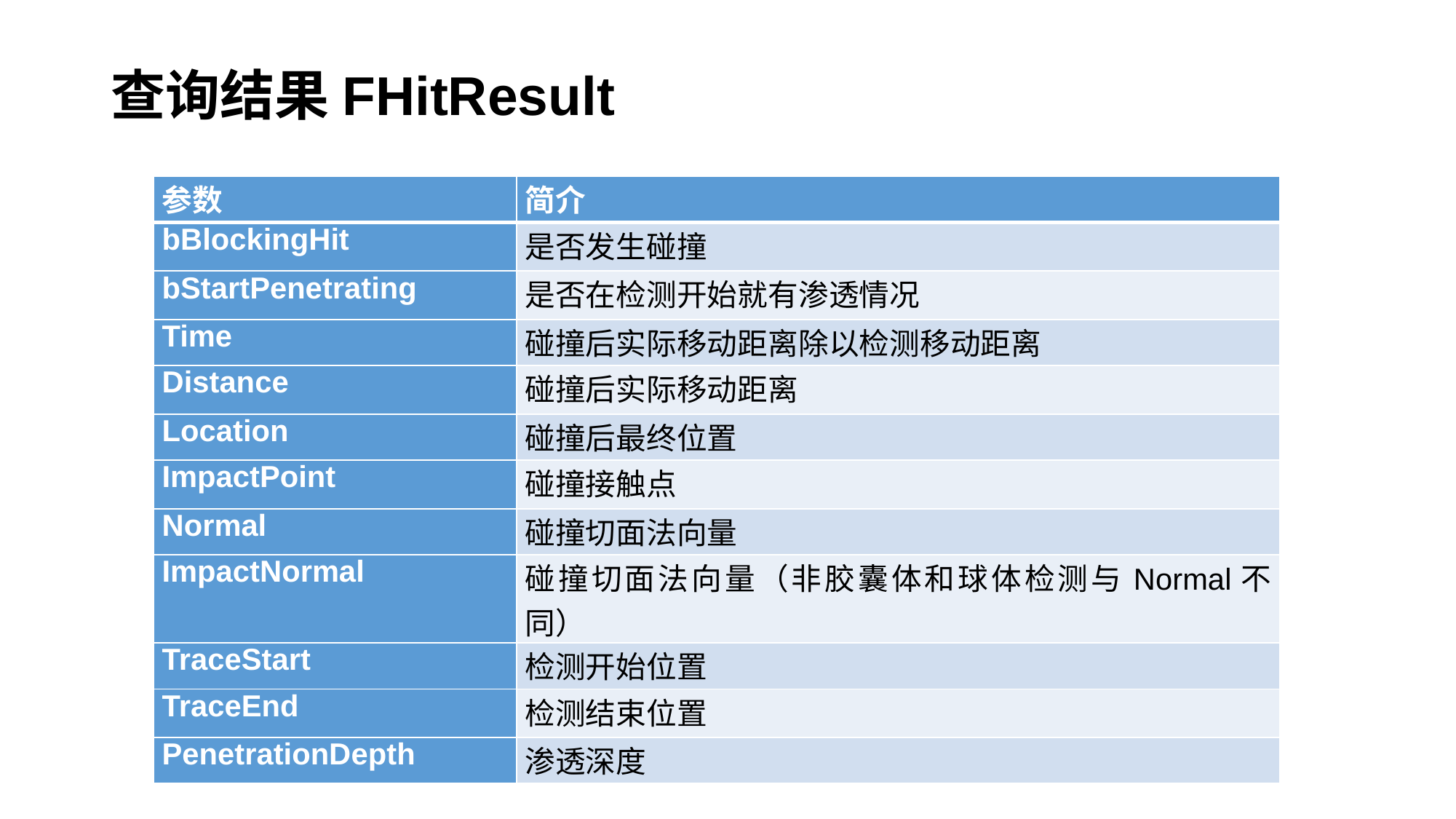

# 查询结果FHitResult
| 参数 | 简介 |
| --- | --- |
| bBlockingHit | 是否发生碰撞 |
| bStartPenetrating | 是否在检测开始就有渗透情况 |
| Time | 碰撞后实际移动距离除以检测移动距离 |
| Distance | 碰撞后实际移动距离 |
| Location | 碰撞后最终位置 |
| ImpactPoint | 碰撞接触点 |
| Normal | 碰撞切面法向量 |
| ImpactNormal | 碰撞切面法向量（非胶囊体和球体检测与Normal不同） |
| TraceStart | 检测开始位置 |
| TraceEnd | 检测结束位置 |
| PenetrationDepth | 渗透深度 |